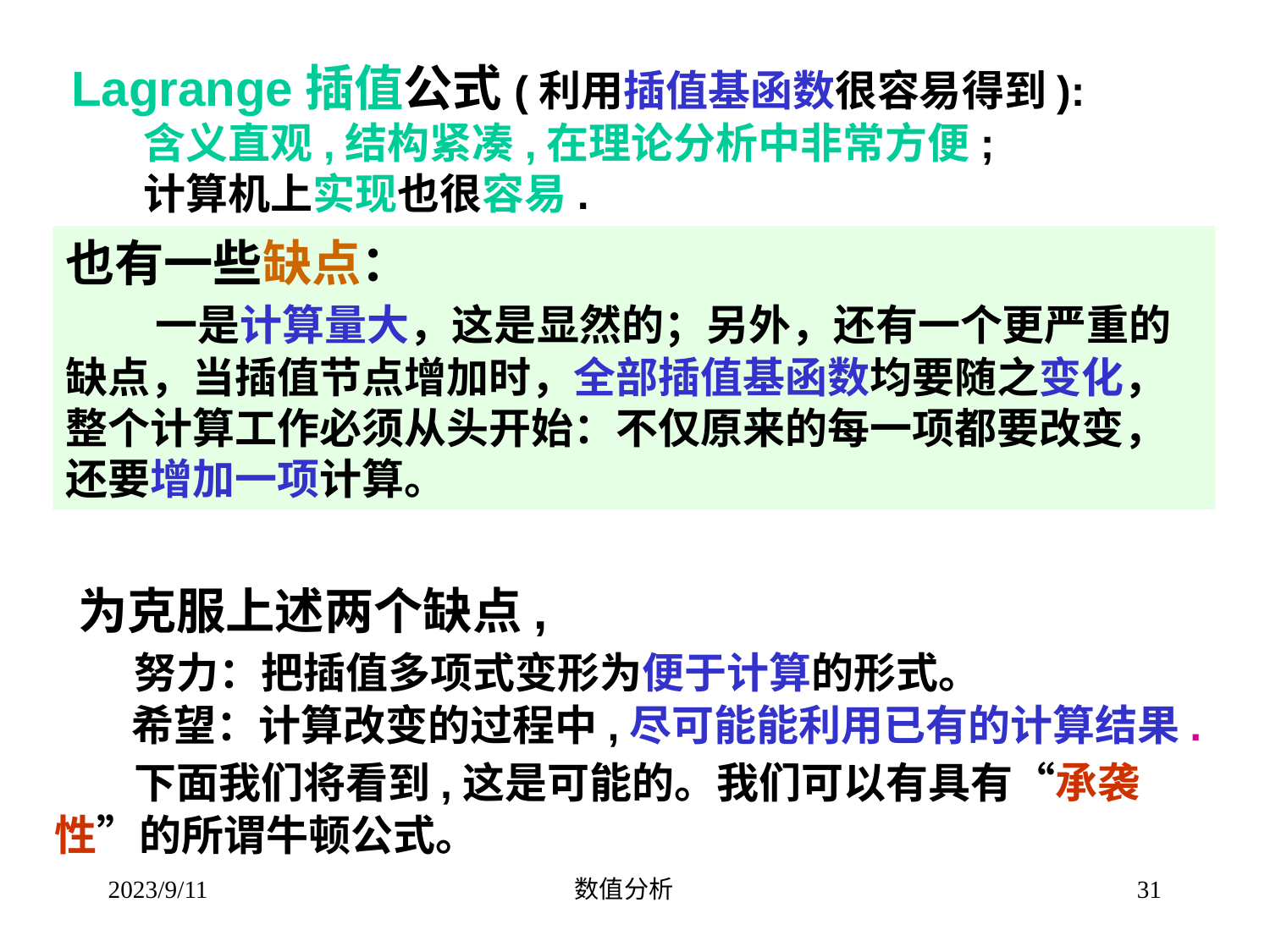

Lagrange插值公式(利用插值基函数很容易得到):
        含义直观,结构紧凑,在理论分析中非常方便;
        计算机上实现也很容易.
也有一些缺点：
       一是计算量大，这是显然的；另外，还有一个更严重的缺点，当插值节点增加时，全部插值基函数均要随之变化，整个计算工作必须从头开始：不仅原来的每一项都要改变，还要增加一项计算。
 为克服上述两个缺点,
      努力：把插值多项式变形为便于计算的形式。
       希望：计算改变的过程中,尽可能能利用已有的计算结果.
      下面我们将看到,这是可能的。我们可以有具有“承袭性”的所谓牛顿公式。
2023/9/11
数值分析
31